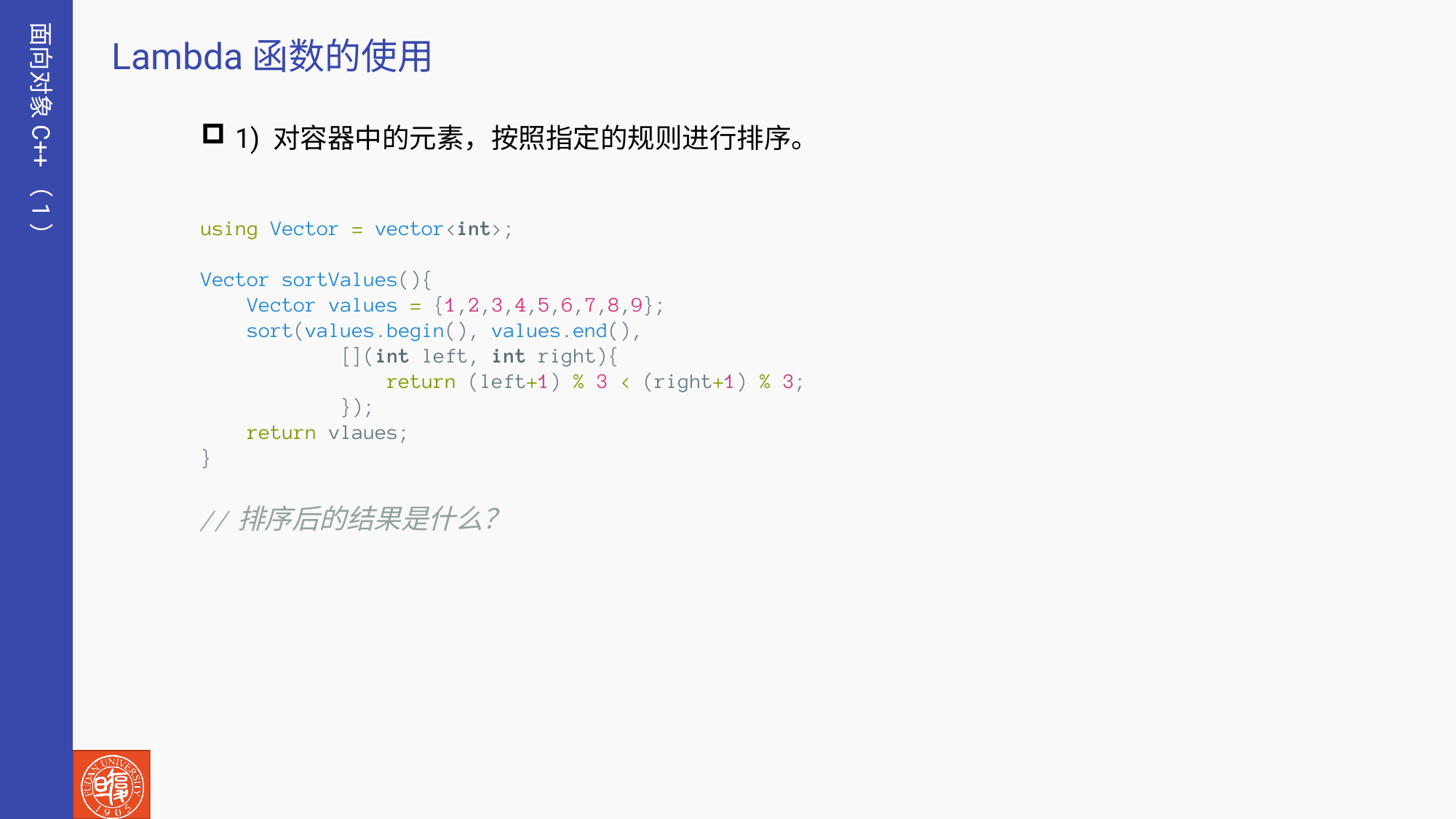

面向对象C++（1）
Lambda函数的使用
1) 对容器中的元素，按照指定的规则进行排序。
using Vector = vector<int>;
Vector sortValues(){
    Vector values = {1,2,3,4,5,6,7,8,9};
    sort(values.begin(), values.end(),
            [](int left, int right){
                return (left+1) % 3 < (right+1) % 3;
            });
    return vlaues;
}

//排序后的结果是什么？